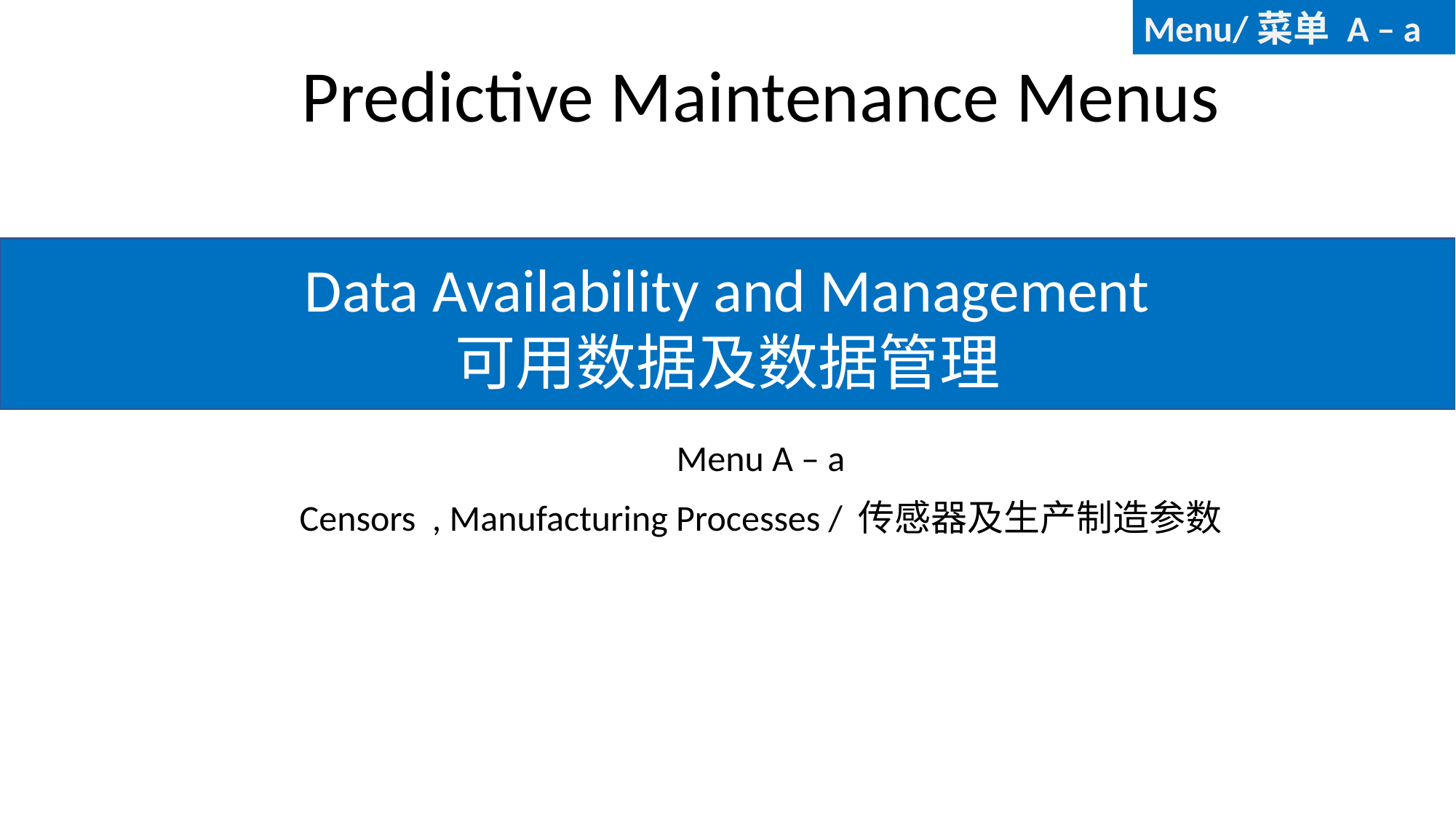

Menu/菜单 A – a
# Predictive Maintenance Menus
Data Availability and Management
可用数据及数据管理
Menu A – a
Censors  , Manufacturing Processes / 传感器及生产制造参数